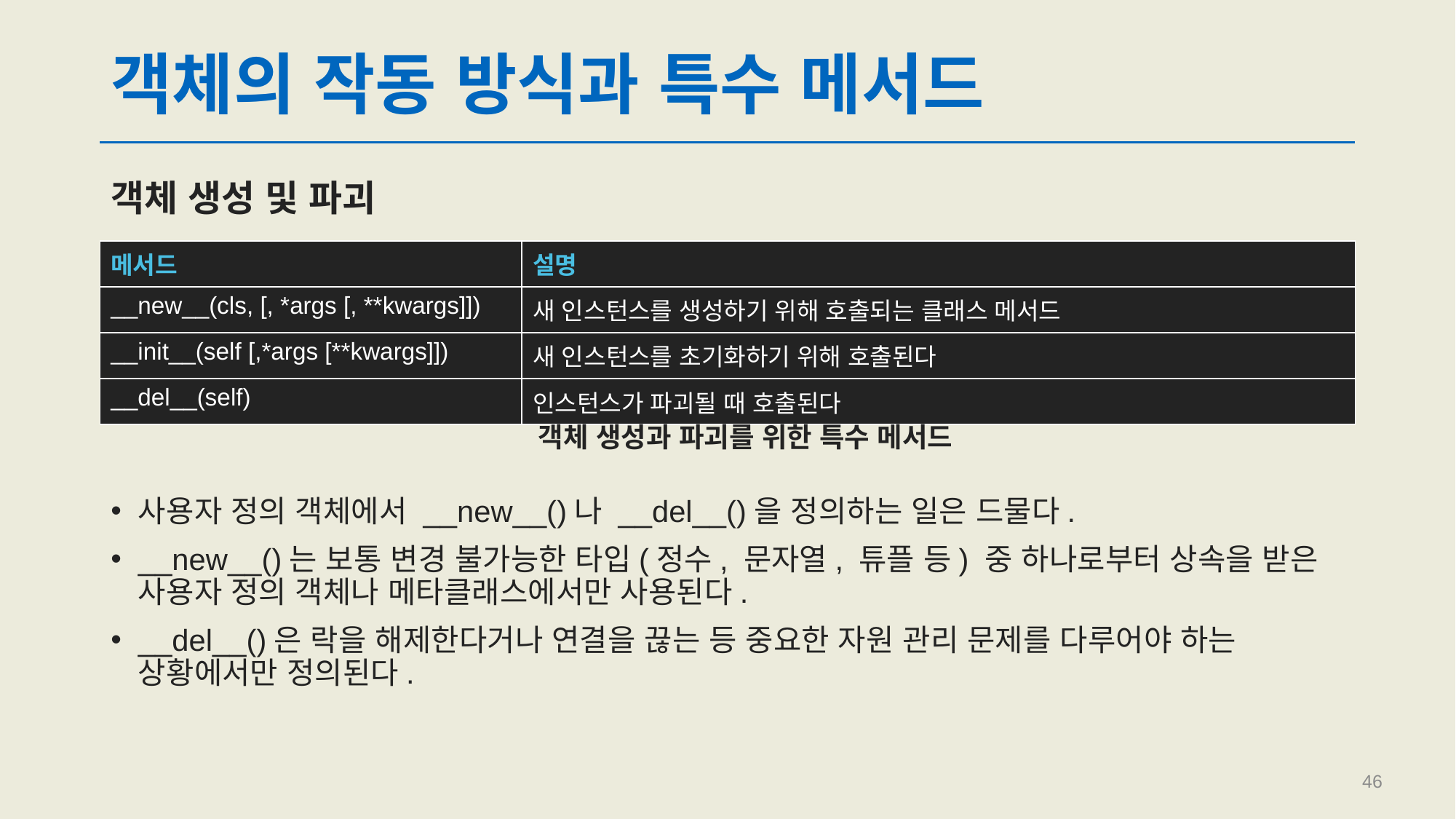

# 객체의 작동 방식과 특수 메서드
객체 생성 및 파괴
| 메서드 | 설명 |
| --- | --- |
| \_\_new\_\_(cls, [, \*args [, \*\*kwargs]]) | 새 인스턴스를 생성하기 위해 호출되는 클래스 메서드 |
| \_\_init\_\_(self [,\*args [\*\*kwargs]]) | 새 인스턴스를 초기화하기 위해 호출된다 |
| \_\_del\_\_(self) | 인스턴스가 파괴될 때 호출된다 |
객체 생성과 파괴를 위한 특수 메서드
사용자 정의 객체에서 __new__()나 __del__()을 정의하는 일은 드물다.
__new__()는 보통 변경 불가능한 타입(정수, 문자열, 튜플 등) 중 하나로부터 상속을 받은 사용자 정의 객체나 메타클래스에서만 사용된다.
__del__()은 락을 해제한다거나 연결을 끊는 등 중요한 자원 관리 문제를 다루어야 하는 상황에서만 정의된다.
46